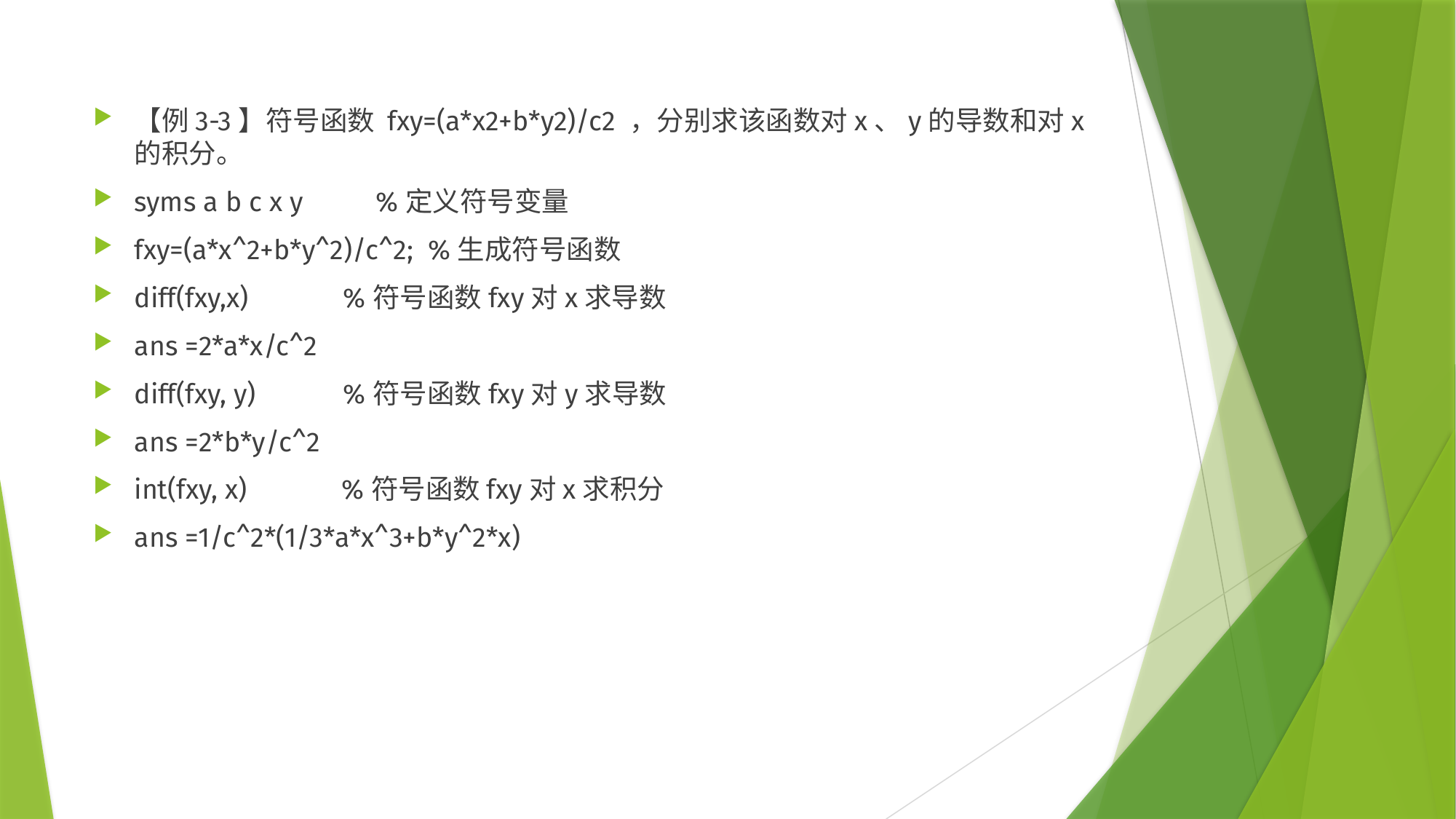

【例3-3】符号函数 fxy=(a*x2+b*y2)/c2 ，分别求该函数对x、y的导数和对x的积分。
syms a b c x y          %定义符号变量
fxy=(a*x^2+b*y^2)/c^2;  %生成符号函数
diff(fxy,x)             %符号函数fxy对x求导数
ans =2*a*x/c^2
diff(fxy, y)            %符号函数fxy对y求导数
ans =2*b*y/c^2
int(fxy, x)             %符号函数fxy对x求积分
ans =1/c^2*(1/3*a*x^3+b*y^2*x)